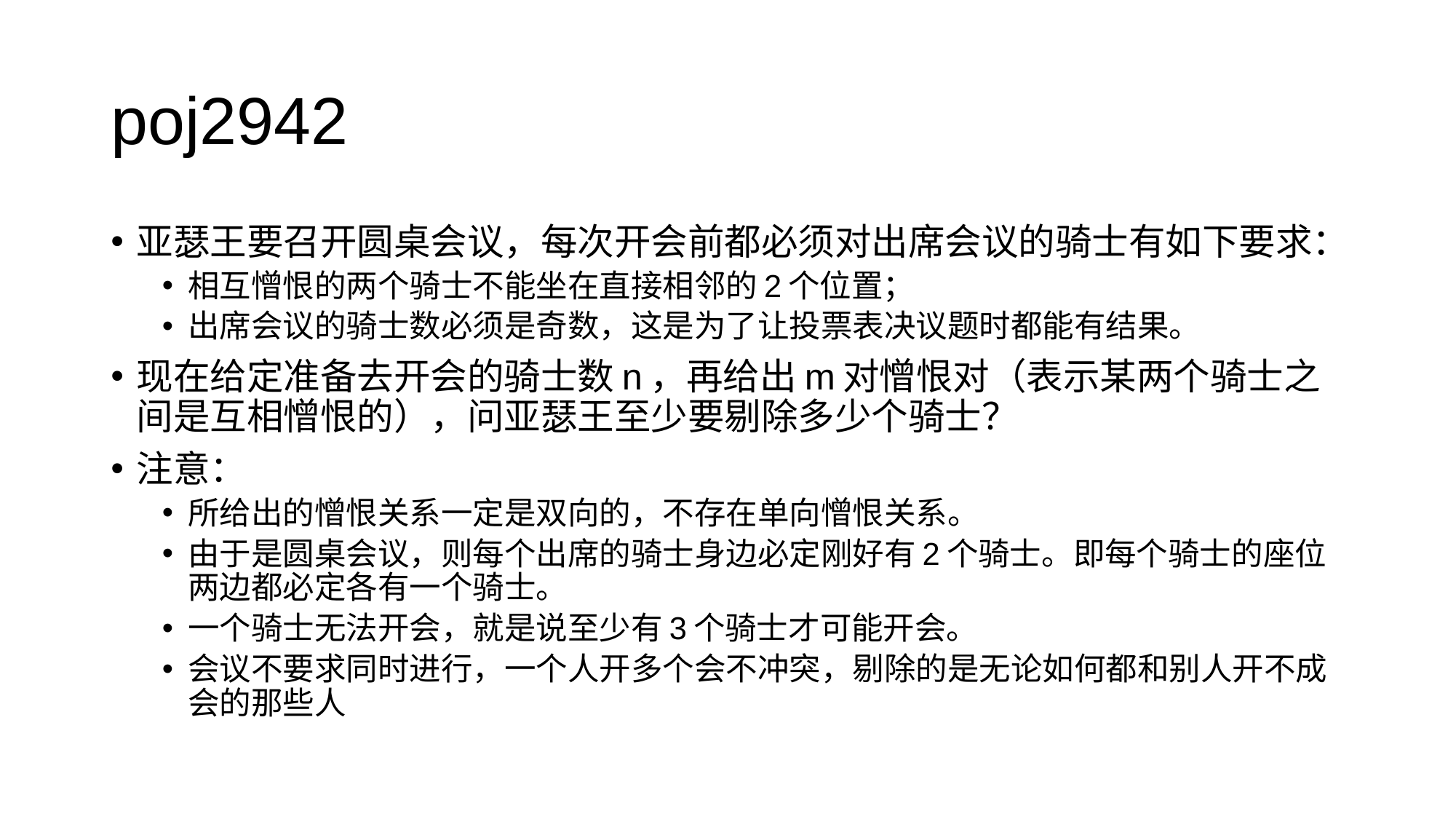

# poj2942
亚瑟王要召开圆桌会议，每次开会前都必须对出席会议的骑士有如下要求：
相互憎恨的两个骑士不能坐在直接相邻的2个位置；
出席会议的骑士数必须是奇数，这是为了让投票表决议题时都能有结果。
现在给定准备去开会的骑士数n，再给出m对憎恨对（表示某两个骑士之间是互相憎恨的），问亚瑟王至少要剔除多少个骑士？
注意：
所给出的憎恨关系一定是双向的，不存在单向憎恨关系。
由于是圆桌会议，则每个出席的骑士身边必定刚好有2个骑士。即每个骑士的座位两边都必定各有一个骑士。
一个骑士无法开会，就是说至少有3个骑士才可能开会。
会议不要求同时进行，一个人开多个会不冲突，剔除的是无论如何都和别人开不成会的那些人